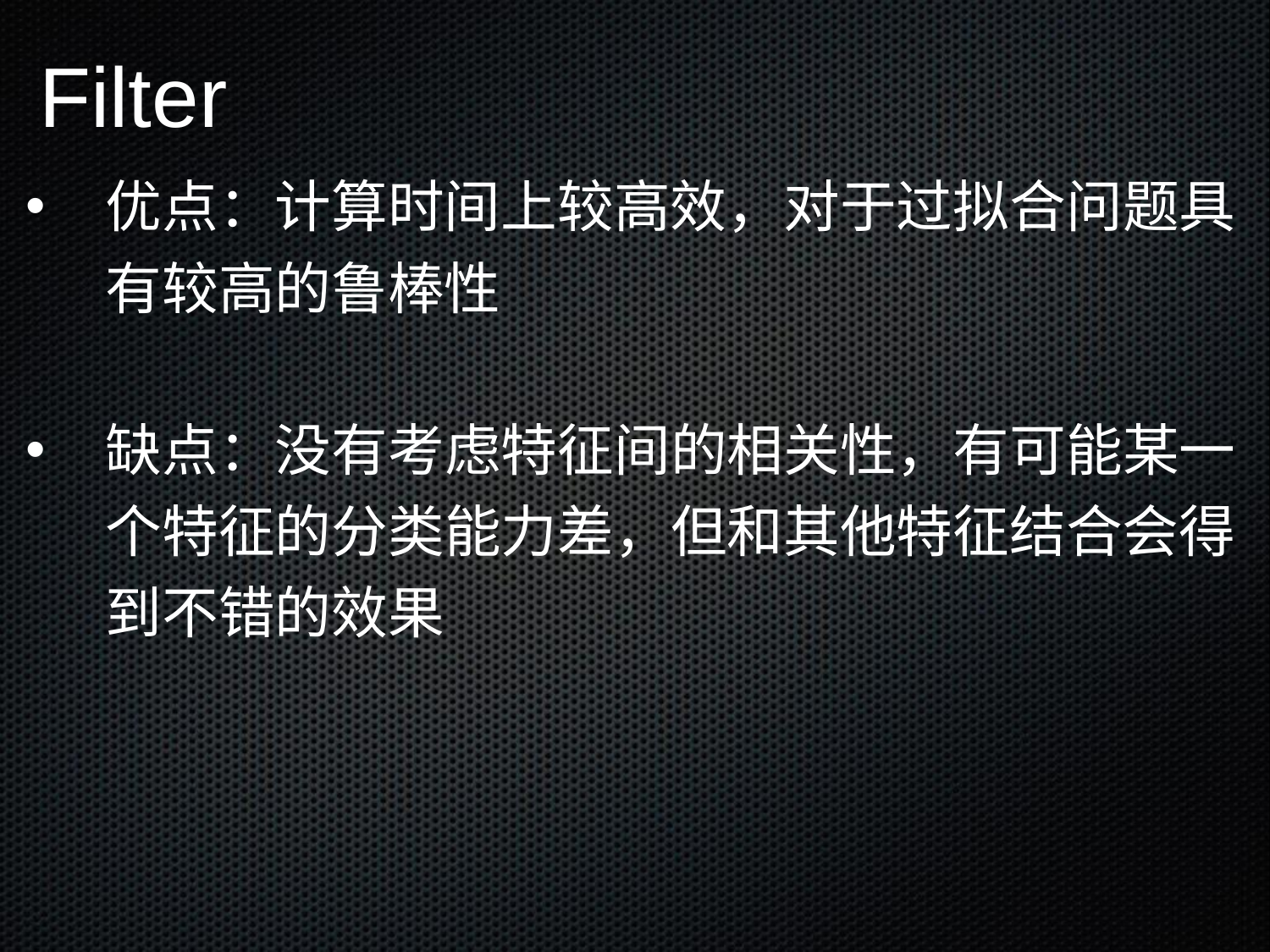

Filter
优点：计算时间上较高效，对于过拟合问题具有较高的鲁棒性

缺点：没有考虑特征间的相关性，有可能某一个特征的分类能力差，但和其他特征结合会得到不错的效果